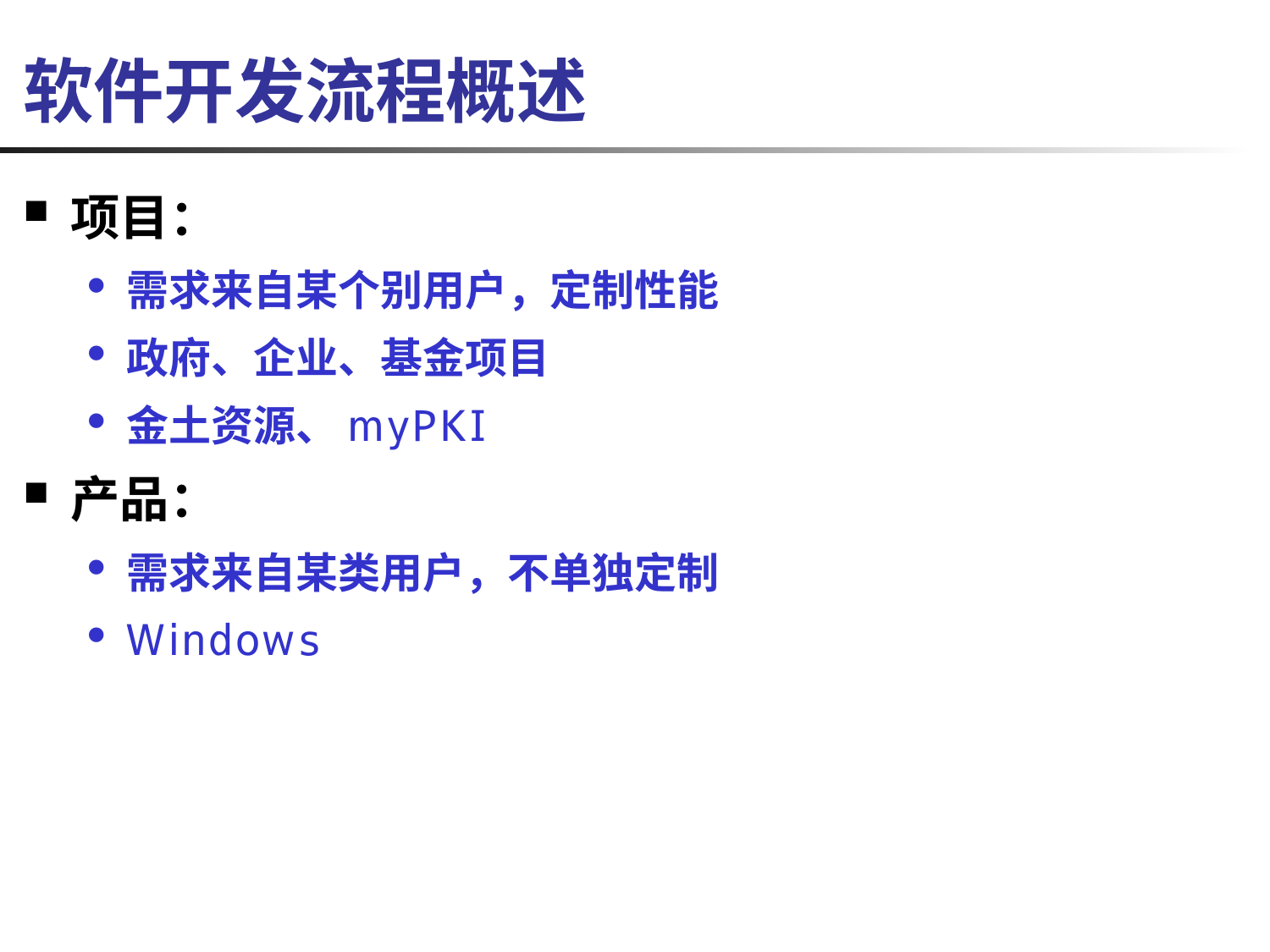

# 软件开发流程概述
项目：
需求来自某个别用户，定制性能
政府、企业、基金项目
金土资源、myPKI
产品：
需求来自某类用户，不单独定制
Windows
3